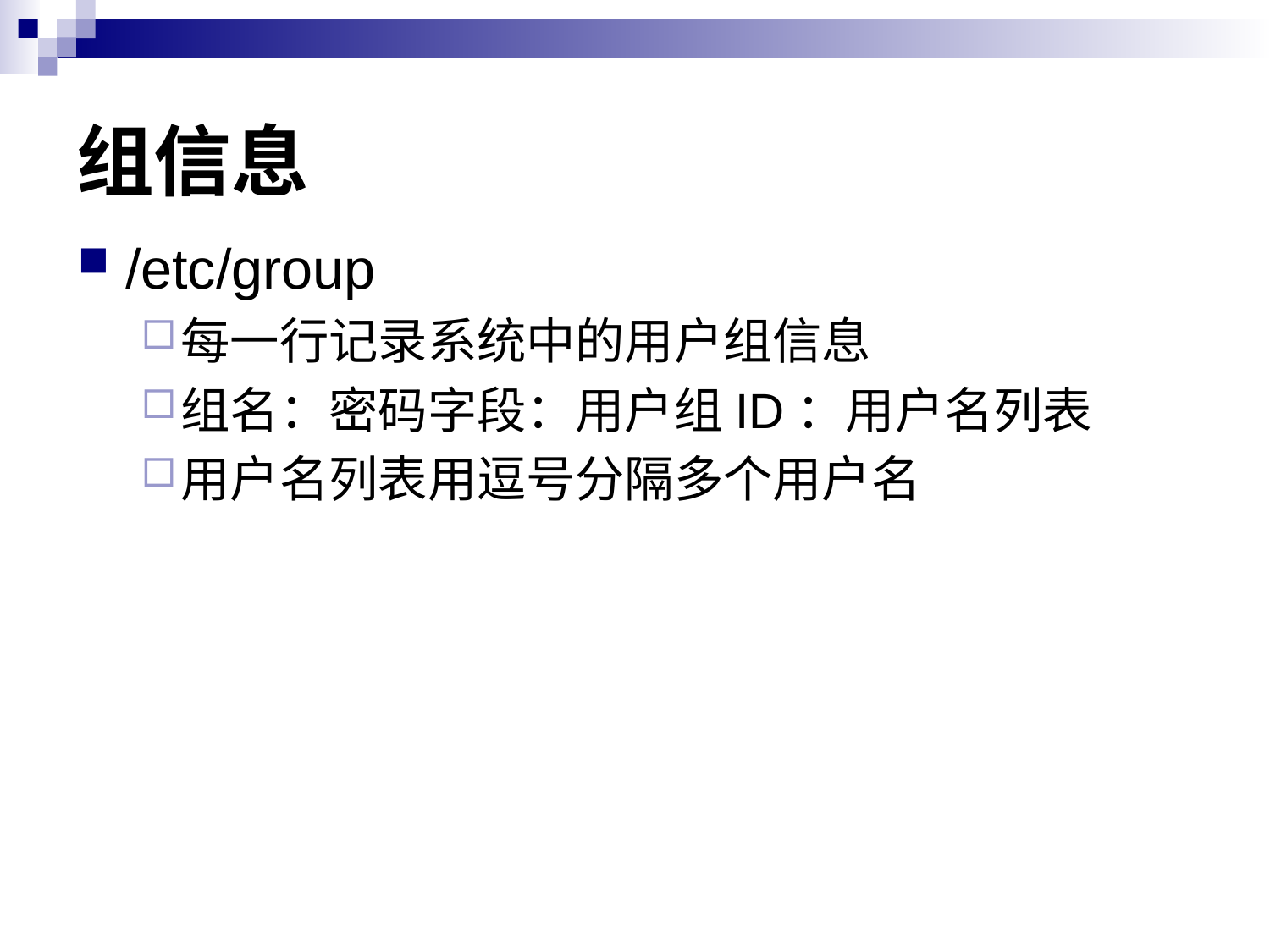

# 组信息
/etc/group
每一行记录系统中的用户组信息
组名：密码字段：用户组ID：用户名列表
用户名列表用逗号分隔多个用户名